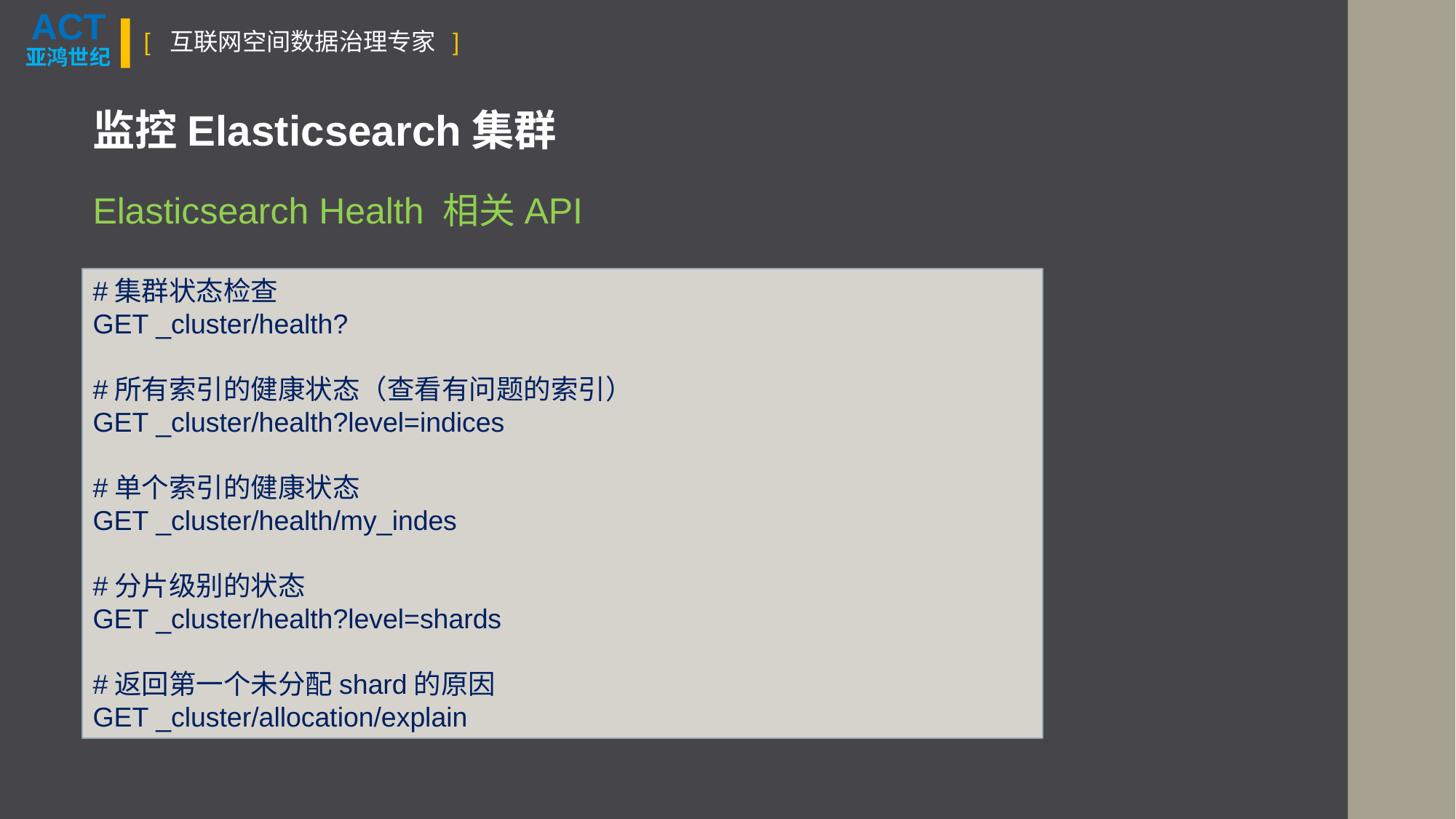

监控Elasticsearch集群
Elasticsearch Health 相关API
#集群状态检查
GET _cluster/health?

#所有索引的健康状态（查看有问题的索引）
GET _cluster/health?level=indices

#单个索引的健康状态
GET _cluster/health/my_indes

#分片级别的状态
GET _cluster/health?level=shards

#返回第一个未分配shard的原因
GET _cluster/allocation/explain